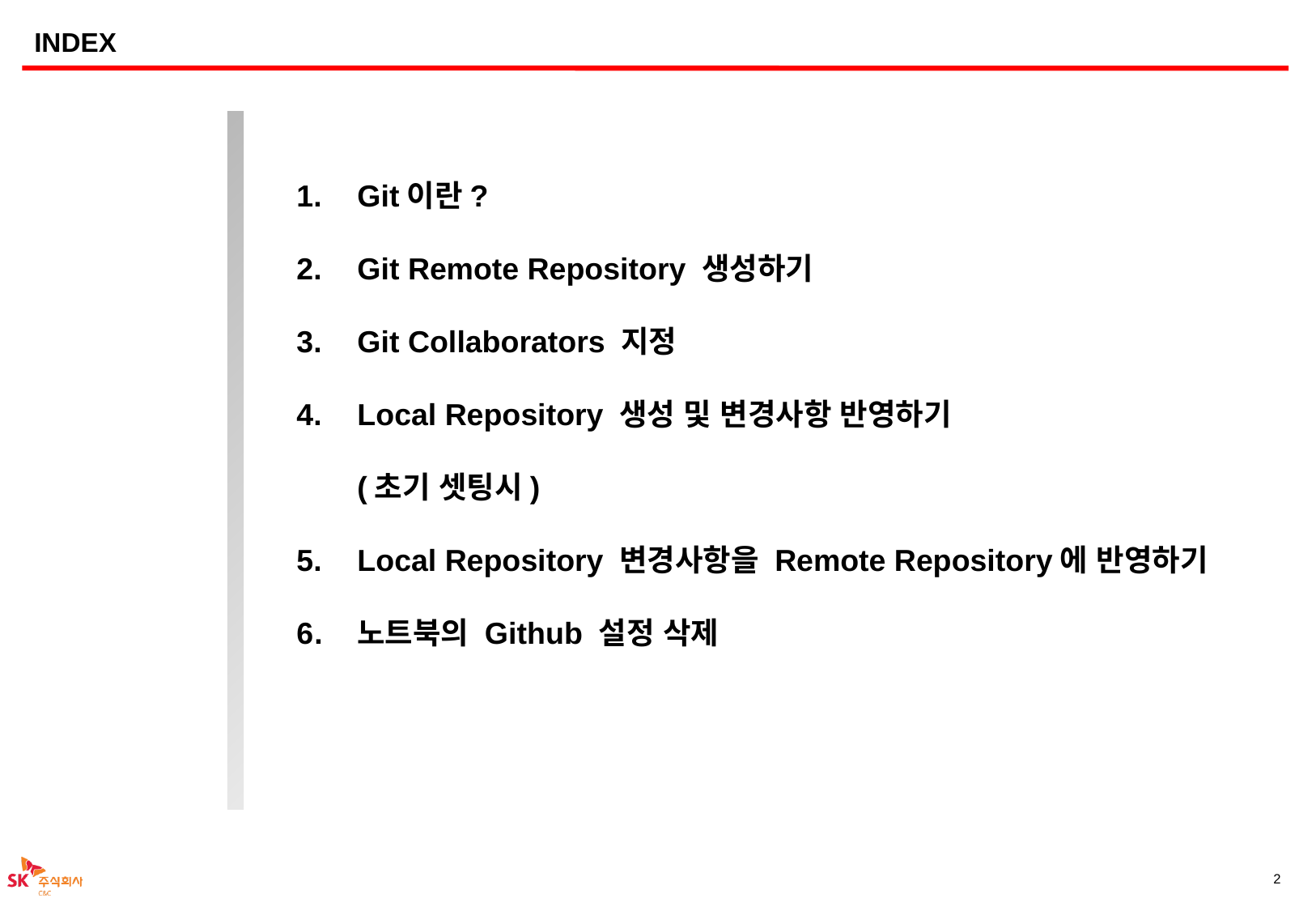

# INDEX

Git이란?
Git Remote Repository 생성하기
Git Collaborators 지정
Local Repository 생성 및 변경사항 반영하기
(초기 셋팅시)
Local Repository 변경사항을 Remote Repository에 반영하기
노트북의 Github 설정 삭제
2